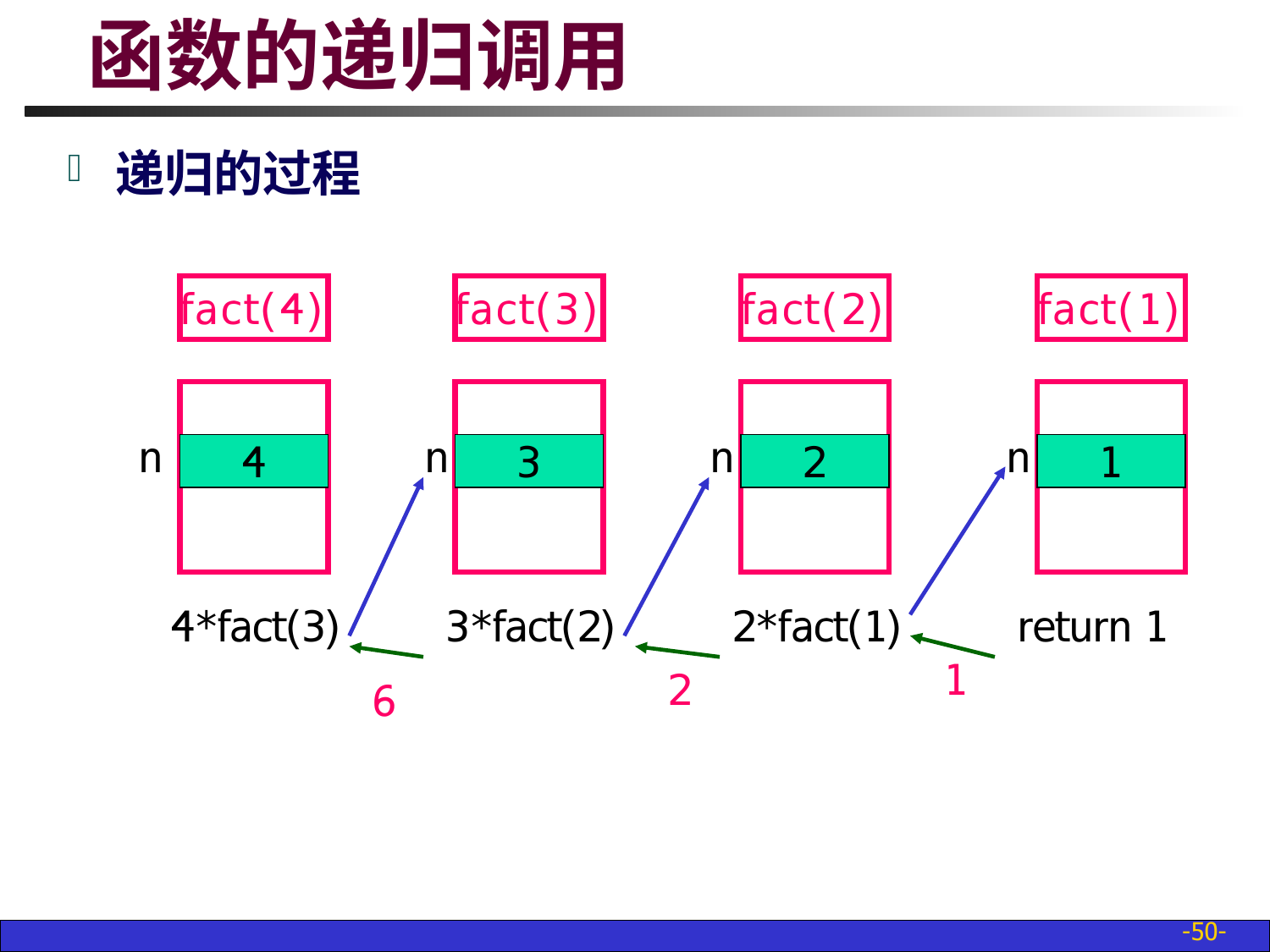

# 函数的递归调用
递归的过程
fact(4)
fact(3)

n
3
fact(2)

n
2
fact(1)

n
1

n
4

4*fact(3)
3*fact(2)
2*fact(1)
return 1

1
2
6

-50-